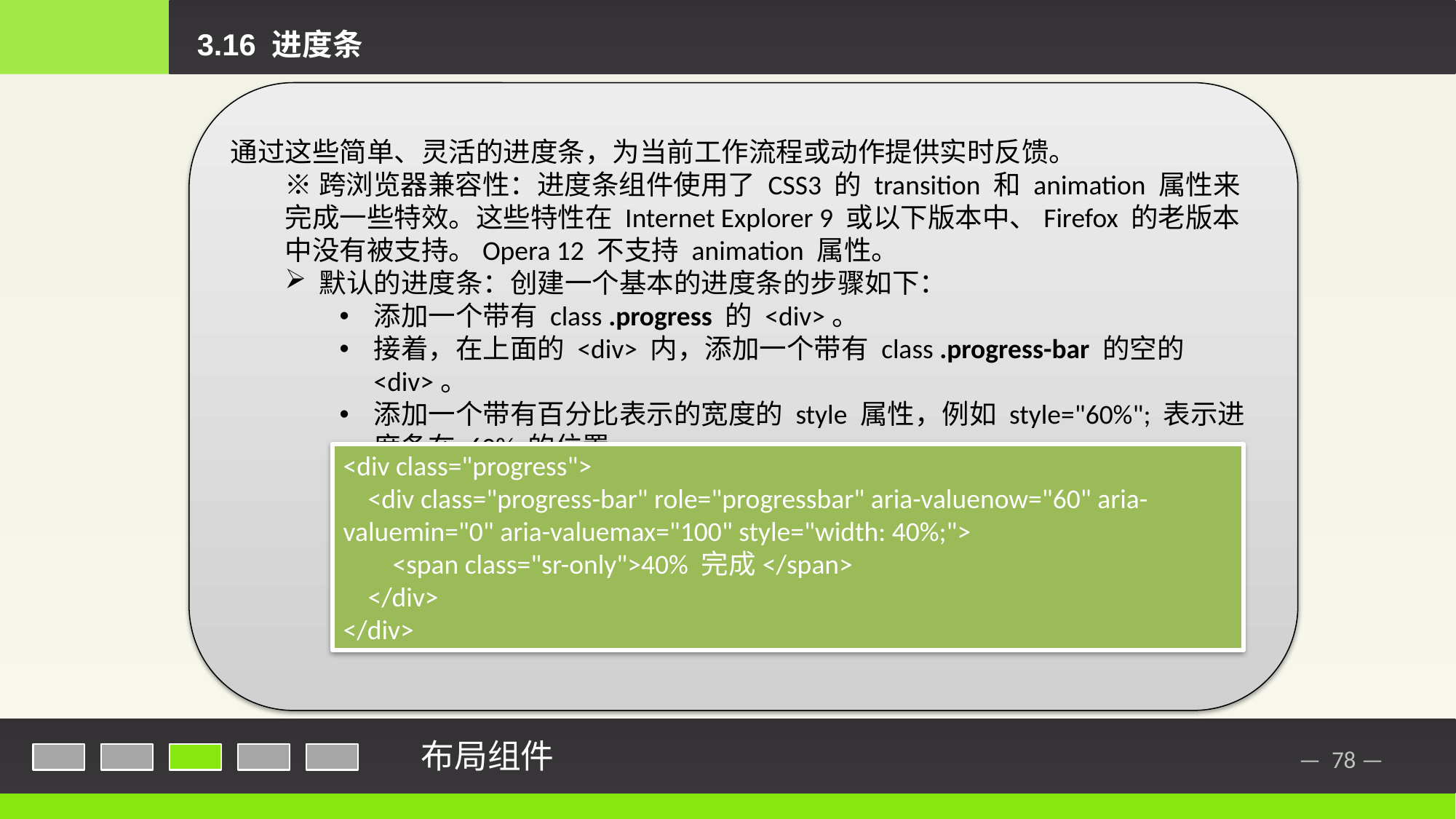

3.16 进度条
通过这些简单、灵活的进度条，为当前工作流程或动作提供实时反馈。
※跨浏览器兼容性：进度条组件使用了 CSS3 的 transition 和 animation 属性来完成一些特效。这些特性在 Internet Explorer 9 或以下版本中、Firefox 的老版本中没有被支持。Opera 12 不支持 animation 属性。
默认的进度条：创建一个基本的进度条的步骤如下：
添加一个带有 class .progress 的 <div>。
接着，在上面的 <div> 内，添加一个带有 class .progress-bar 的空的 <div>。
添加一个带有百分比表示的宽度的 style 属性，例如 style="60%"; 表示进度条在 60% 的位置。

<div class="progress">
    <div class="progress-bar" role="progressbar" aria-valuenow="60" aria-	valuemin="0" aria-valuemax="100" style="width: 40%;">
        <span class="sr-only">40% 完成</span>
    </div>
</div>